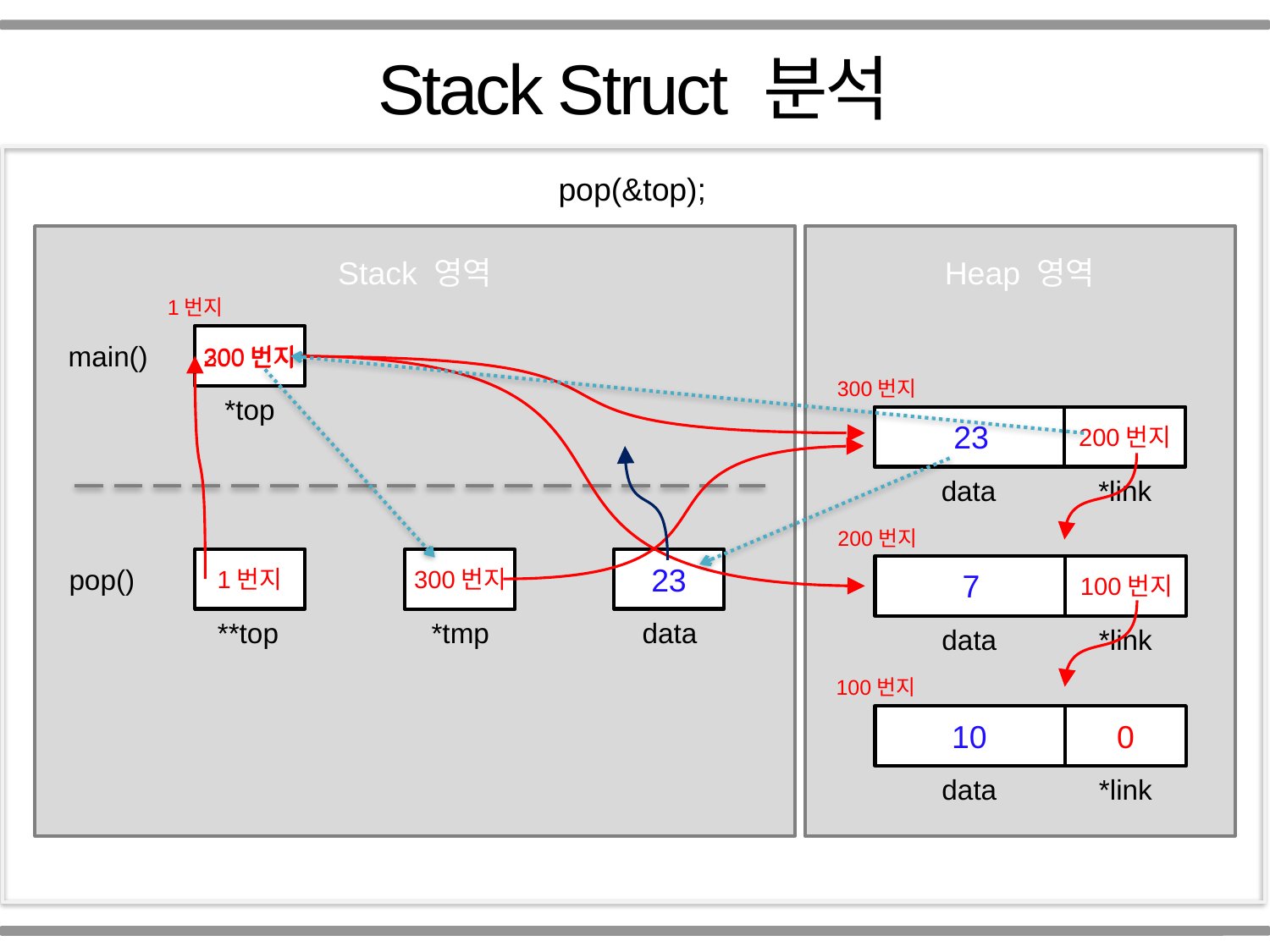

Part 01

Stack Struct 분석

pop(&top);

Stack 영역

Heap 영역
1번지

main()
300번지
200번지
300번지

data
*link
*top
23
200번지
200번지

data
*link

**top

data

*tmp
23
pop()
1번지
300번지
7
100번지
100번지

data
*link
10
0